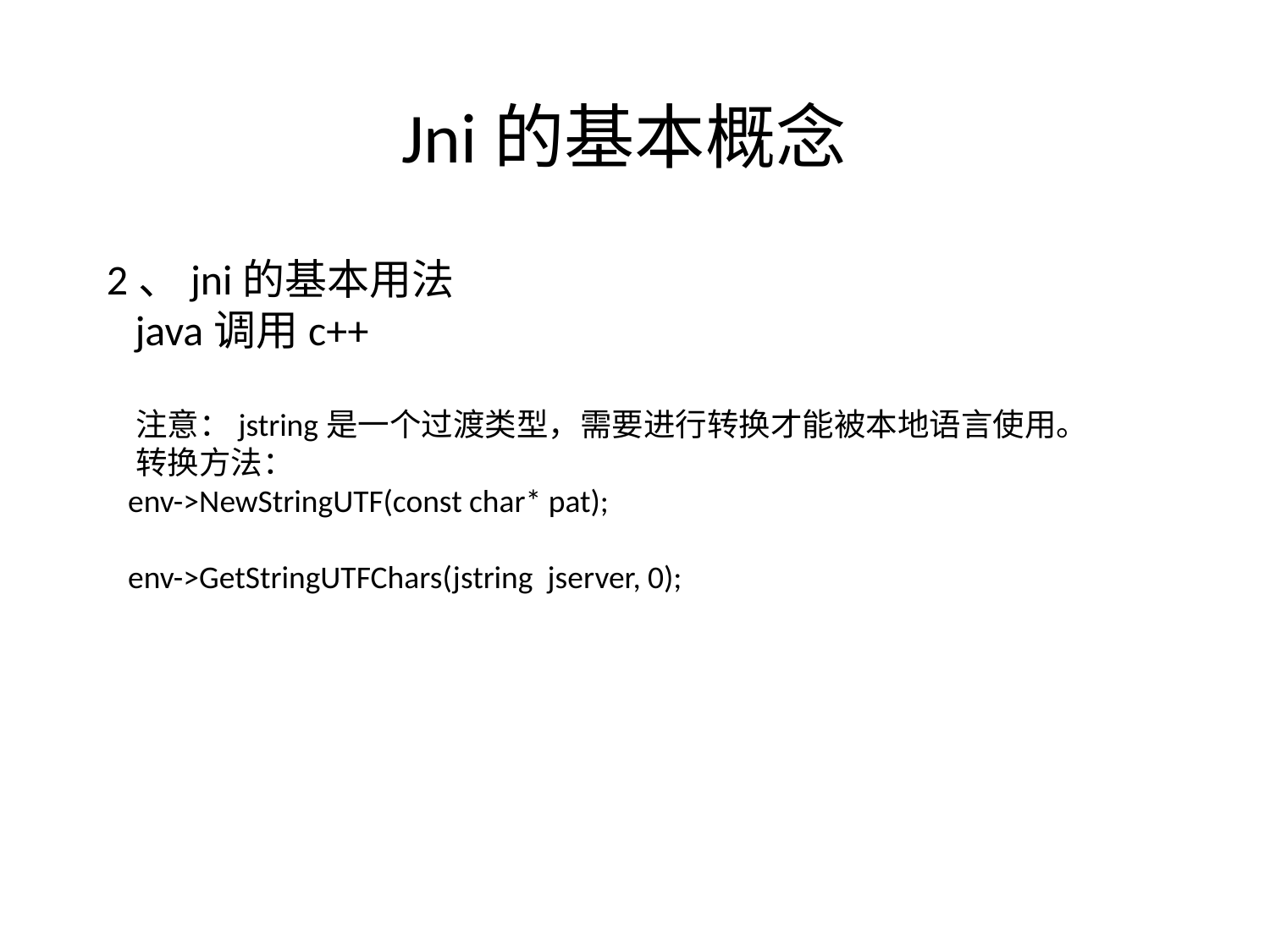

Jni的基本概念

2、jni的基本用法
   java调用c++

   注意：jstring是一个过渡类型，需要进行转换才能被本地语言使用。
   转换方法：
   env->NewStringUTF(const char* pat);

   env->GetStringUTFChars(jstring  jserver, 0);